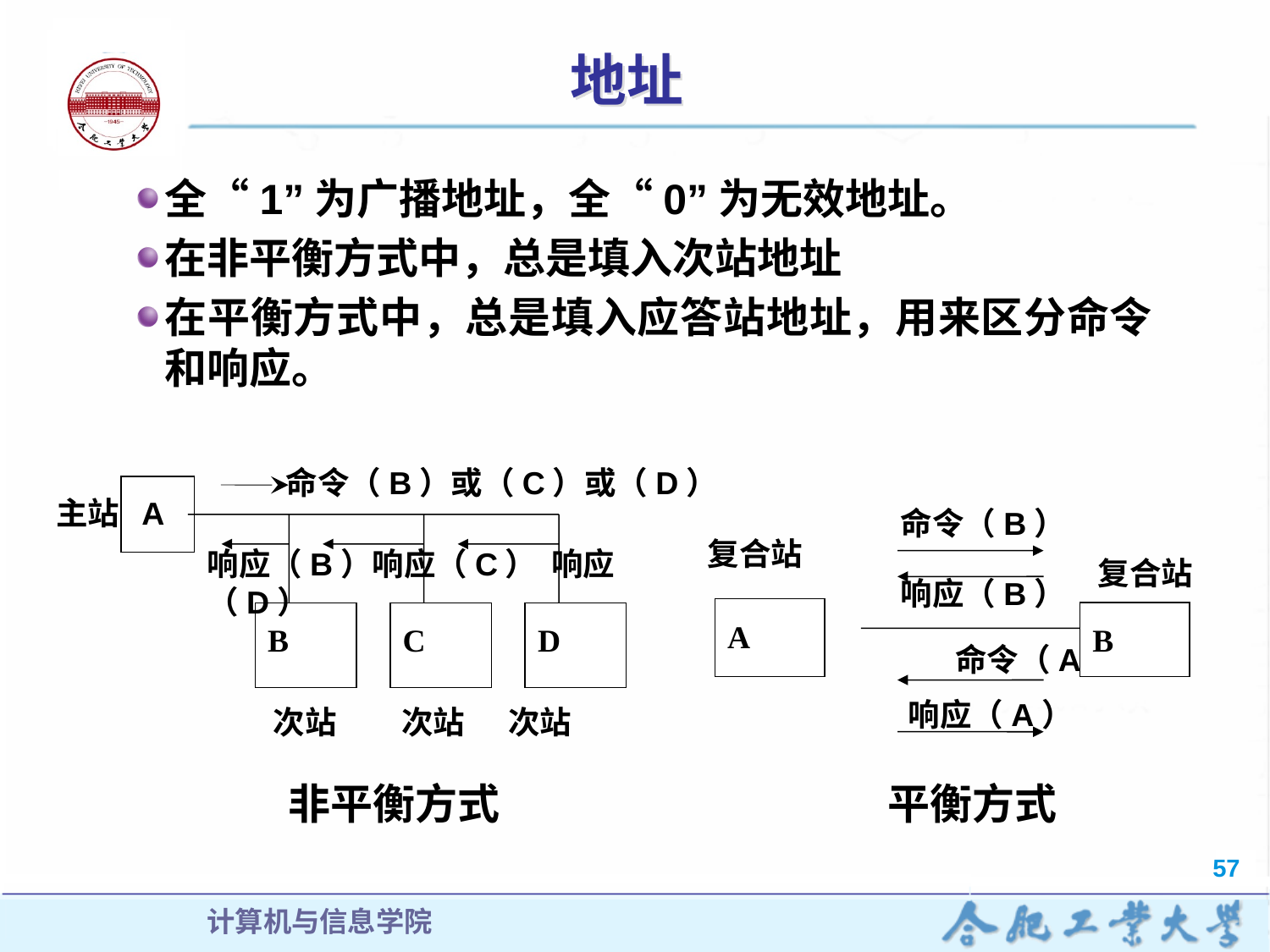

# 地址
全“1”为广播地址，全“0”为无效地址。
在非平衡方式中，总是填入次站地址
在平衡方式中，总是填入应答站地址，用来区分命令和响应。
命令（B）或（C）或（D）

B
C
D
主站  A
响应（B）响应（C）  响应（D）
次站         次站      次站
非平衡方式
命令（B）
复合站
复合站

A
B

响应（A）

命令（A）
响应（B）
平衡方式